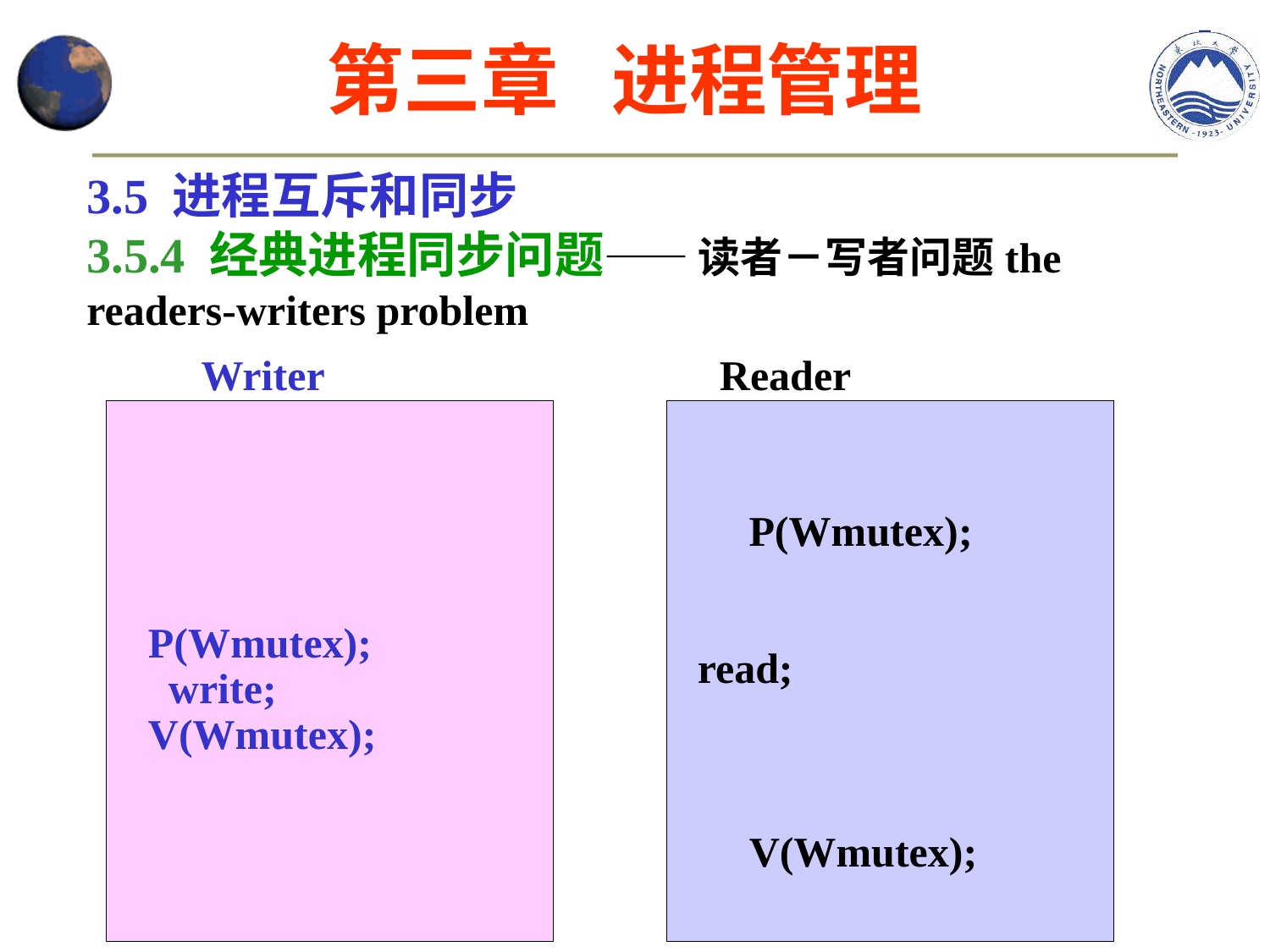

第三章   进程管理
3.5 进程互斥和同步
3.5.4 经典进程同步问题—— 读者－写者问题the readers-writers problem
Writer
Reader

P(Wmutex);
P(Wmutex);
read;
  write;
V(Wmutex);
V(Wmutex);